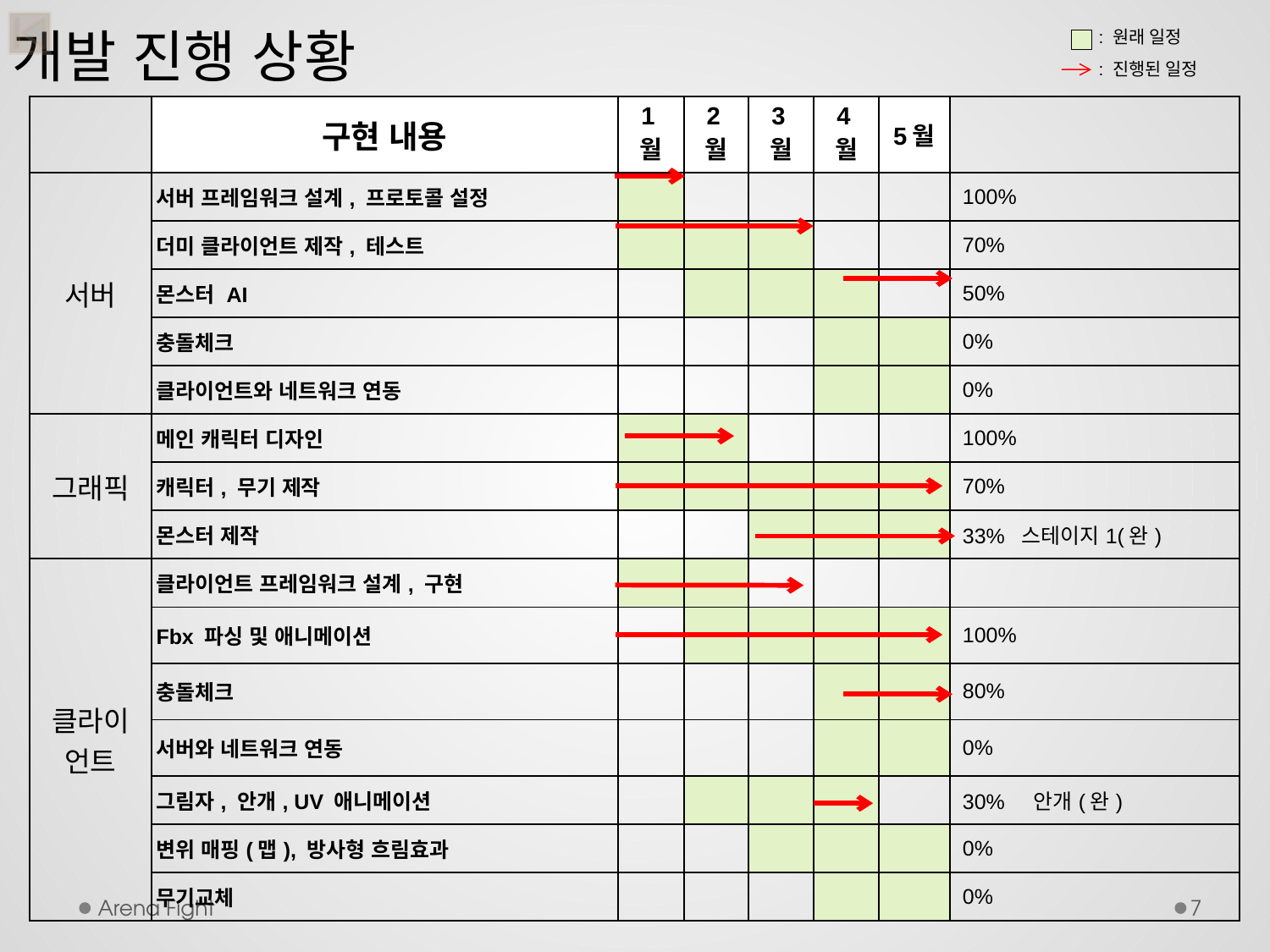

개발 진행 상황

   : 원래 일정
   : 진행된 일정

|  | 구현 내용 | 1월 | 2월 | 3월 | 4월 | 5월 |  |
| --- | --- | --- | --- | --- | --- | --- | --- |
| 서버 | 서버 프레임워크 설계, 프로토콜 설정 |  |  |  |  |  | 100% |
|  | 더미 클라이언트 제작, 테스트 |  |  |  |  |  | 70% |
|  | 몬스터 AI |  |  |  |  |  | 50% |
|  | 충돌체크 |  |  |  |  |  | 0% |
|  | 클라이언트와 네트워크 연동 |  |  |  |  |  | 0% |
| 그래픽 | 메인 캐릭터 디자인 |  |  |  |  |  | 100% |
|  | 캐릭터, 무기 제작 |  |  |  |  |  | 70% |
|  | 몬스터 제작 |  |  |  |  |  | 33% 스테이지1(완) |
| 클라이언트 | 클라이언트 프레임워크 설계, 구현 |  |  |  |  |  |  |
|  | Fbx 파싱 및 애니메이션 |  |  |  |  |  | 100% |
|  | 충돌체크 |  |  |  |  |  | 80% |
|  | 서버와 네트워크 연동 |  |  |  |  |  | 0% |
|  | 그림자, 안개, UV 애니메이션 |  |  |  |  |  | 30% 안개(완) |
|  | 변위 매핑(맵), 방사형 흐림효과 |  |  |  |  |  | 0% |
|  | 무기교체 |  |  |  |  |  | 0% |
Arena Fight
7